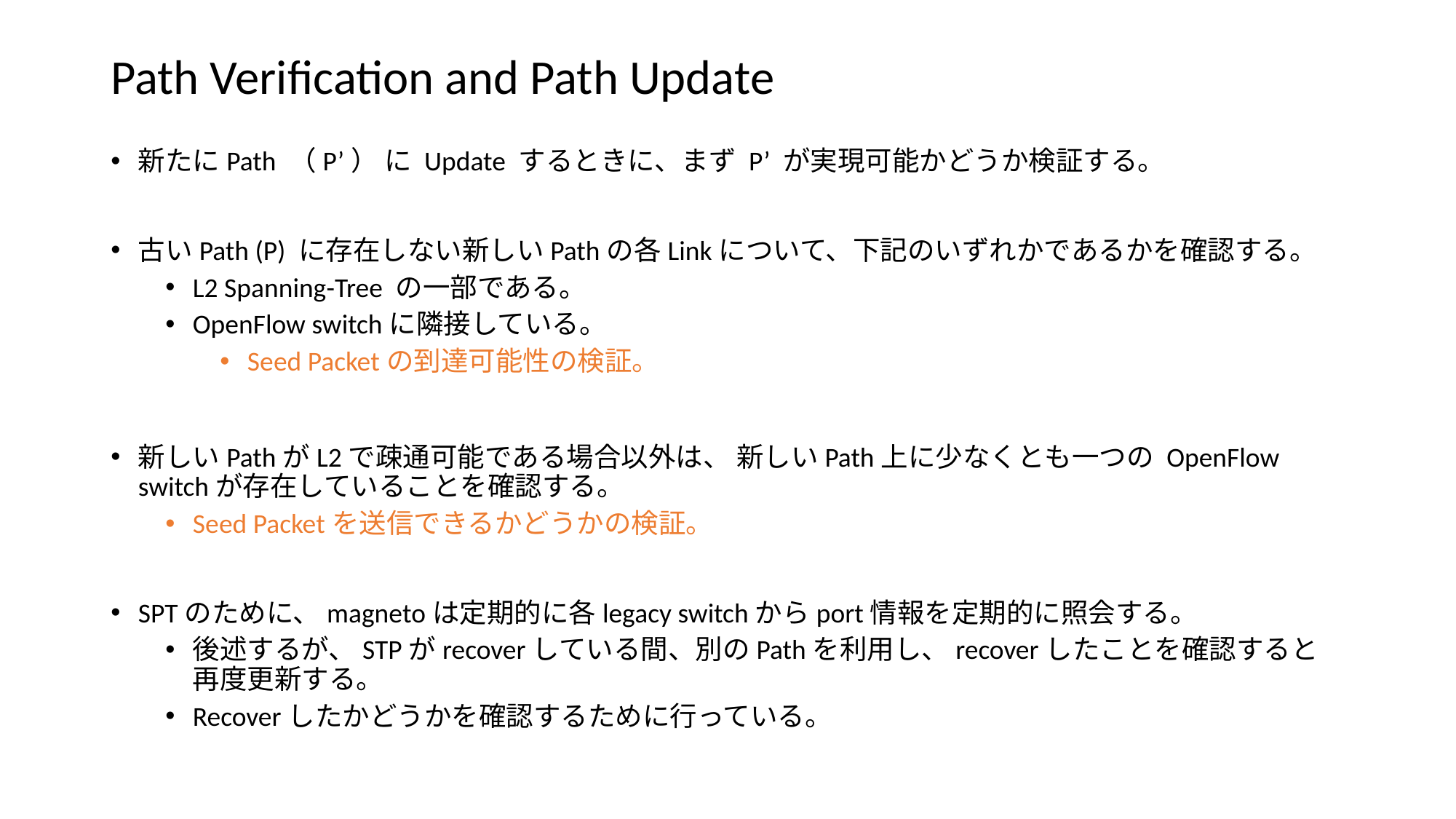

# Path Verification and Path Update
新たにPath （P’） に Update するときに、まず P’ が実現可能かどうか検証する。

古いPath (P) に存在しない新しいPathの各Linkについて、下記のいずれかであるかを確認する。
L2 Spanning-Tree の一部である。
OpenFlow switchに隣接している。
Seed Packetの到達可能性の検証。

新しいPathがL2で疎通可能である場合以外は、 新しいPath上に少なくとも一つの OpenFlow switchが存在していることを確認する。
Seed Packetを送信できるかどうかの検証。

SPTのために、magnetoは定期的に各legacy switchからport情報を定期的に照会する。
後述するが、STPがrecoverしている間、別のPathを利用し、recoverしたことを確認すると再度更新する。
Recoverしたかどうかを確認するために行っている。